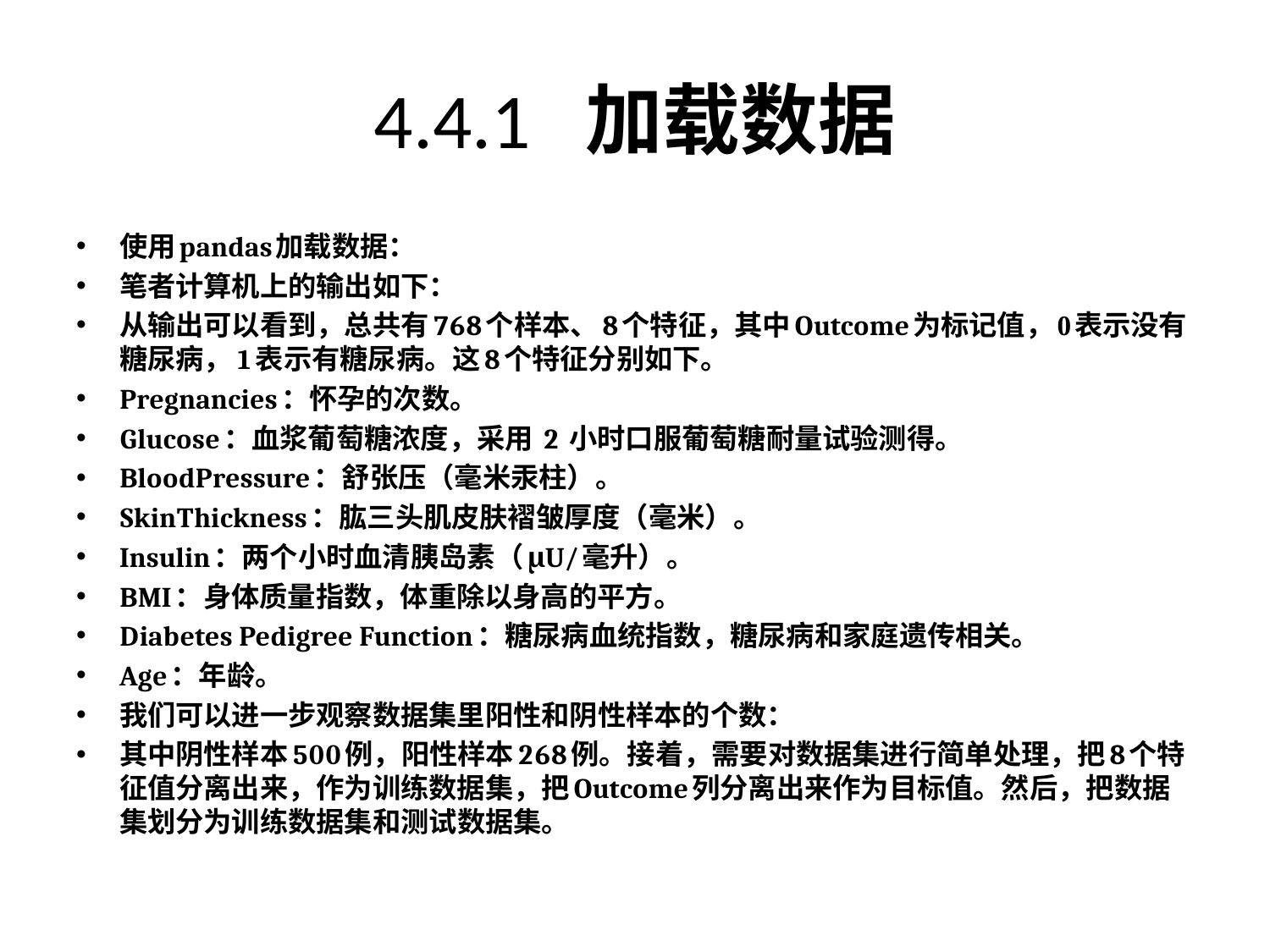

# 4.4.1  加载数据
使用pandas加载数据：
笔者计算机上的输出如下：
从输出可以看到，总共有768个样本、8个特征，其中Outcome为标记值，0表示没有糖尿病，1表示有糖尿病。这8个特征分别如下。
Pregnancies：怀孕的次数。
Glucose：血浆葡萄糖浓度，采用 2 小时口服葡萄糖耐量试验测得。
BloodPressure：舒张压（毫米汞柱）。
SkinThickness：肱三头肌皮肤褶皱厚度（毫米）。
Insulin：两个小时血清胰岛素（μU/毫升）。
BMI：身体质量指数，体重除以身高的平方。
Diabetes Pedigree Function：糖尿病血统指数，糖尿病和家庭遗传相关。
Age：年龄。
我们可以进一步观察数据集里阳性和阴性样本的个数：
其中阴性样本500例，阳性样本268例。接着，需要对数据集进行简单处理，把8个特征值分离出来，作为训练数据集，把Outcome列分离出来作为目标值。然后，把数据集划分为训练数据集和测试数据集。